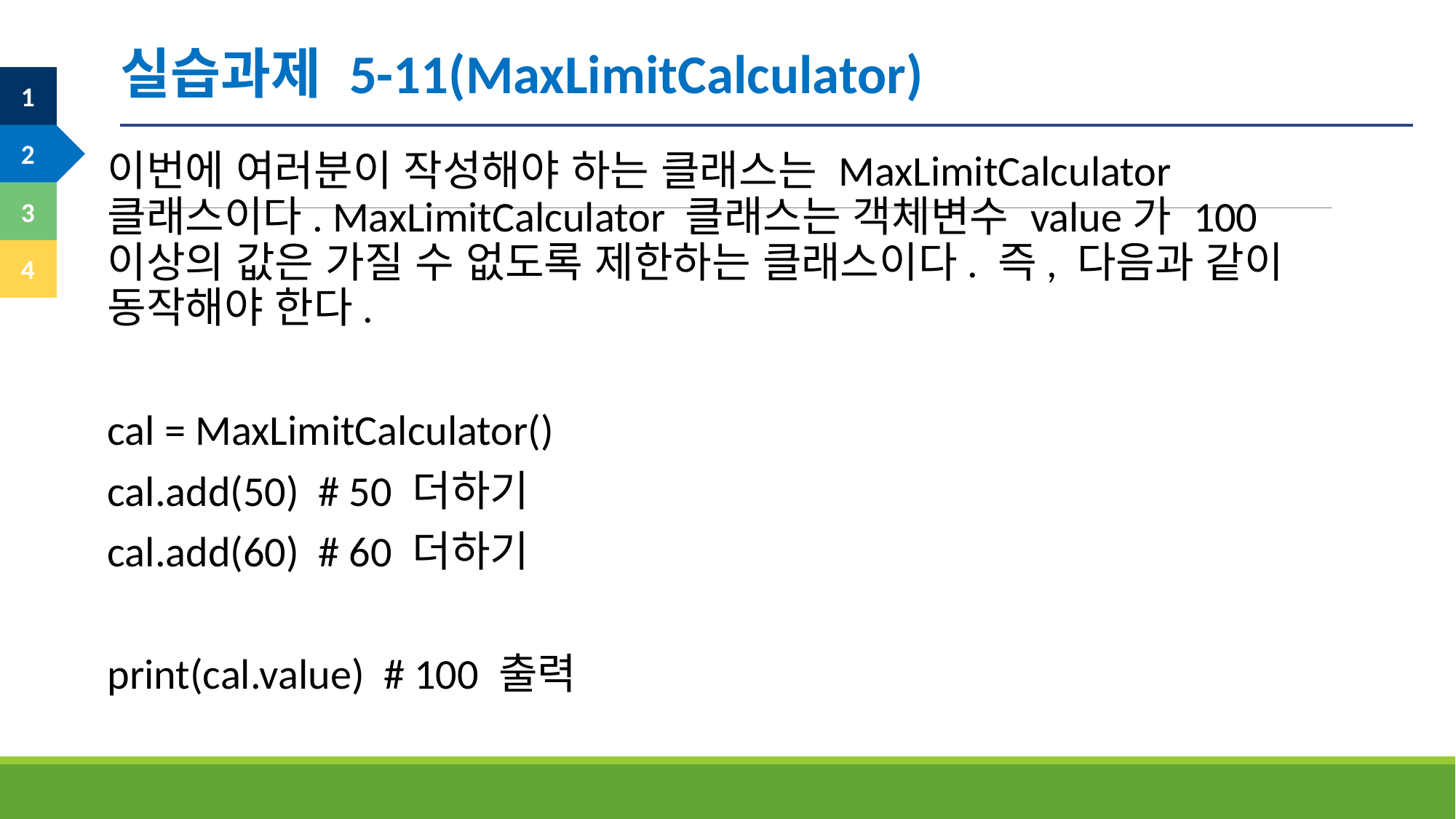

실습과제 5-11(MaxLimitCalculator)
이번에 여러분이 작성해야 하는 클래스는 MaxLimitCalculator 클래스이다. MaxLimitCalculator 클래스는 객체변수 value가 100이상의 값은 가질 수 없도록 제한하는 클래스이다. 즉, 다음과 같이 동작해야 한다.

cal = MaxLimitCalculator()
cal.add(50)  # 50 더하기
cal.add(60)  # 60 더하기

print(cal.value)  # 100 출력